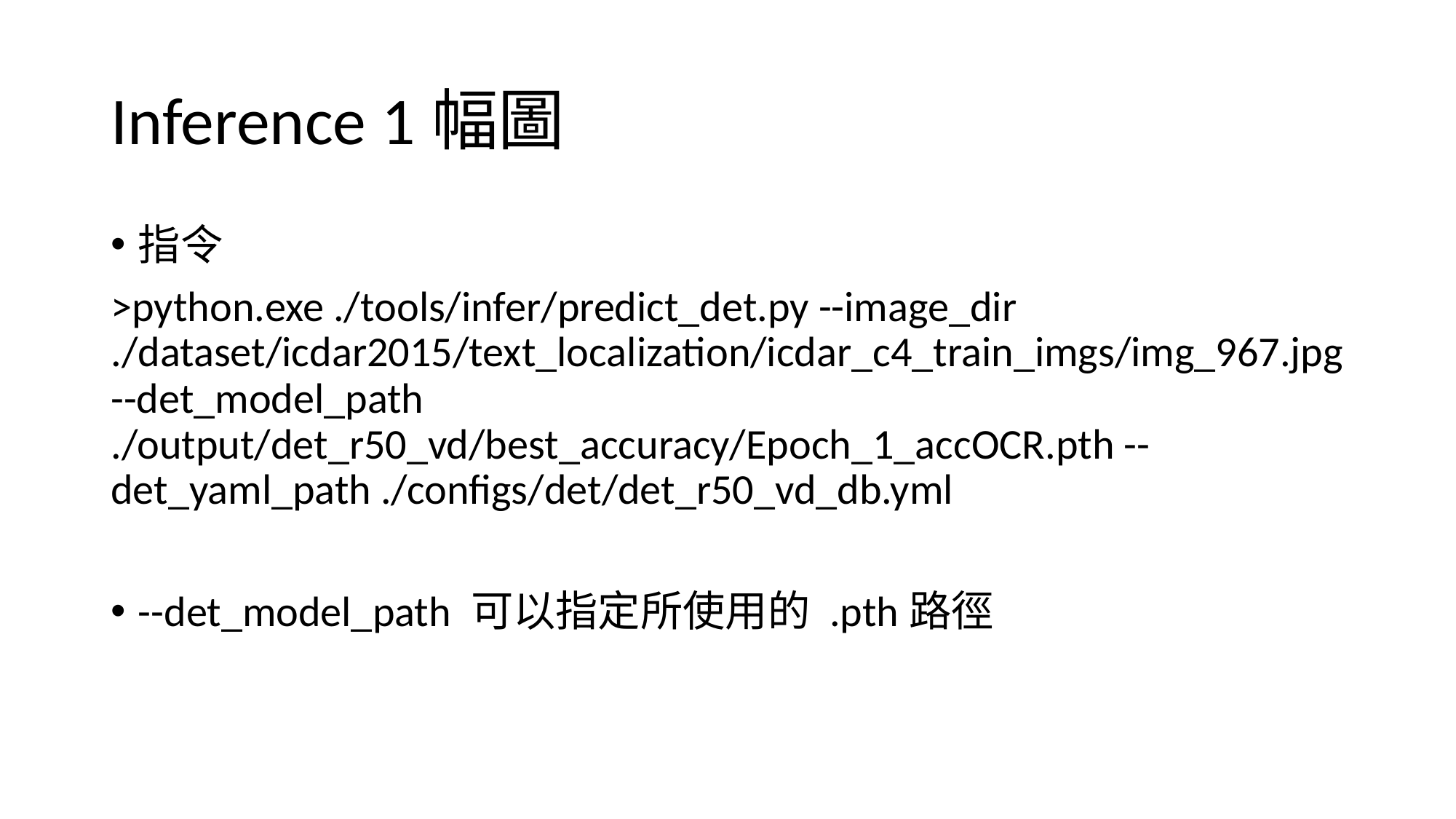

# Inference 1幅圖
指令
>python.exe ./tools/infer/predict_det.py --image_dir ./dataset/icdar2015/text_localization/icdar_c4_train_imgs/img_967.jpg --det_model_path ./output/det_r50_vd/best_accuracy/Epoch_1_accOCR.pth --det_yaml_path ./configs/det/det_r50_vd_db.yml

--det_model_path 可以指定所使用的 .pth路徑